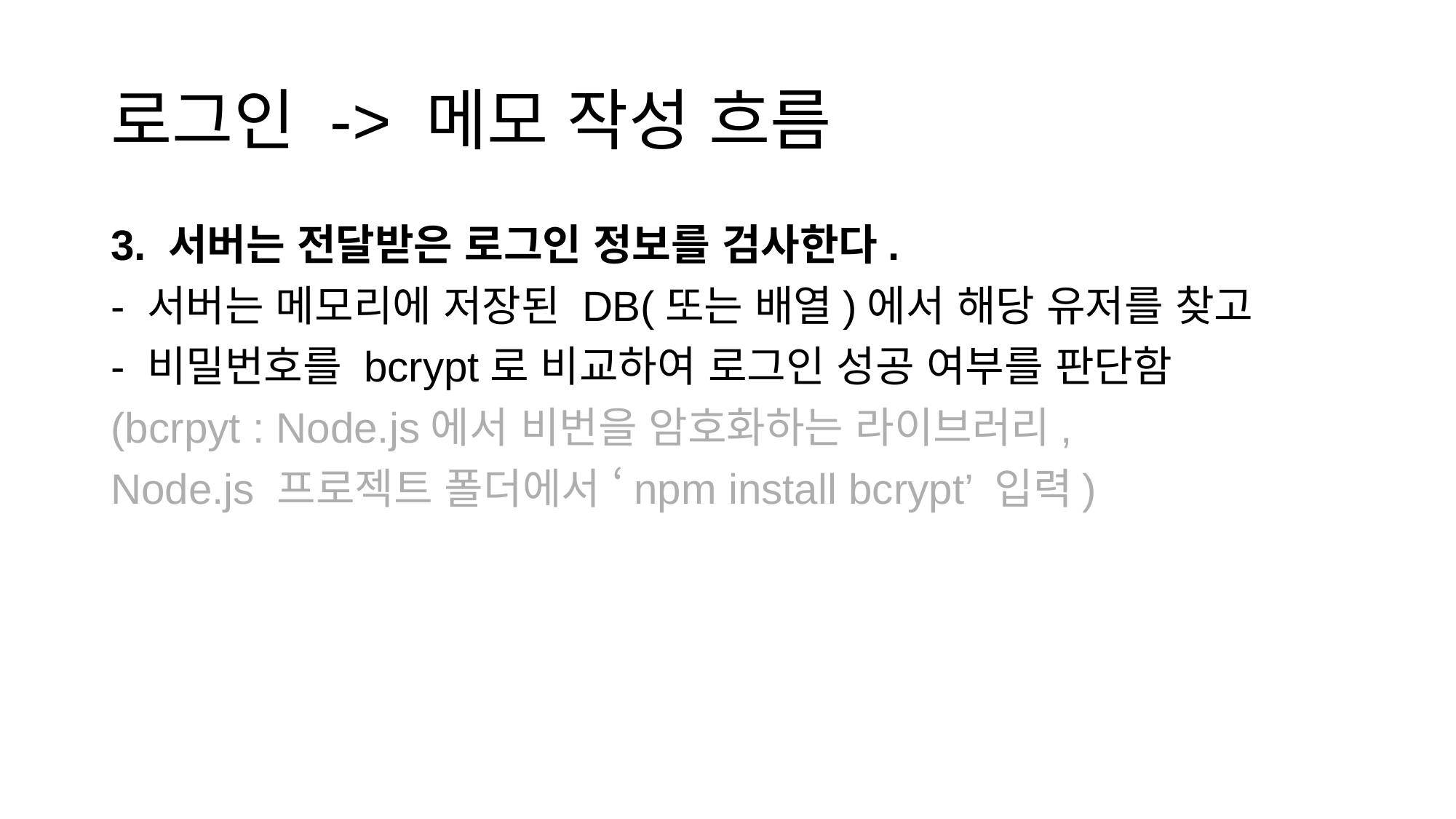

# 로그인 -> 메모 작성 흐름
3. 서버는 전달받은 로그인 정보를 검사한다.
- 서버는 메모리에 저장된 DB(또는 배열)에서 해당 유저를 찾고
- 비밀번호를 bcrypt로 비교하여 로그인 성공 여부를 판단함
(bcrpyt : Node.js에서 비번을 암호화하는 라이브러리,
Node.js 프로젝트 폴더에서 ‘npm install bcrypt’ 입력)